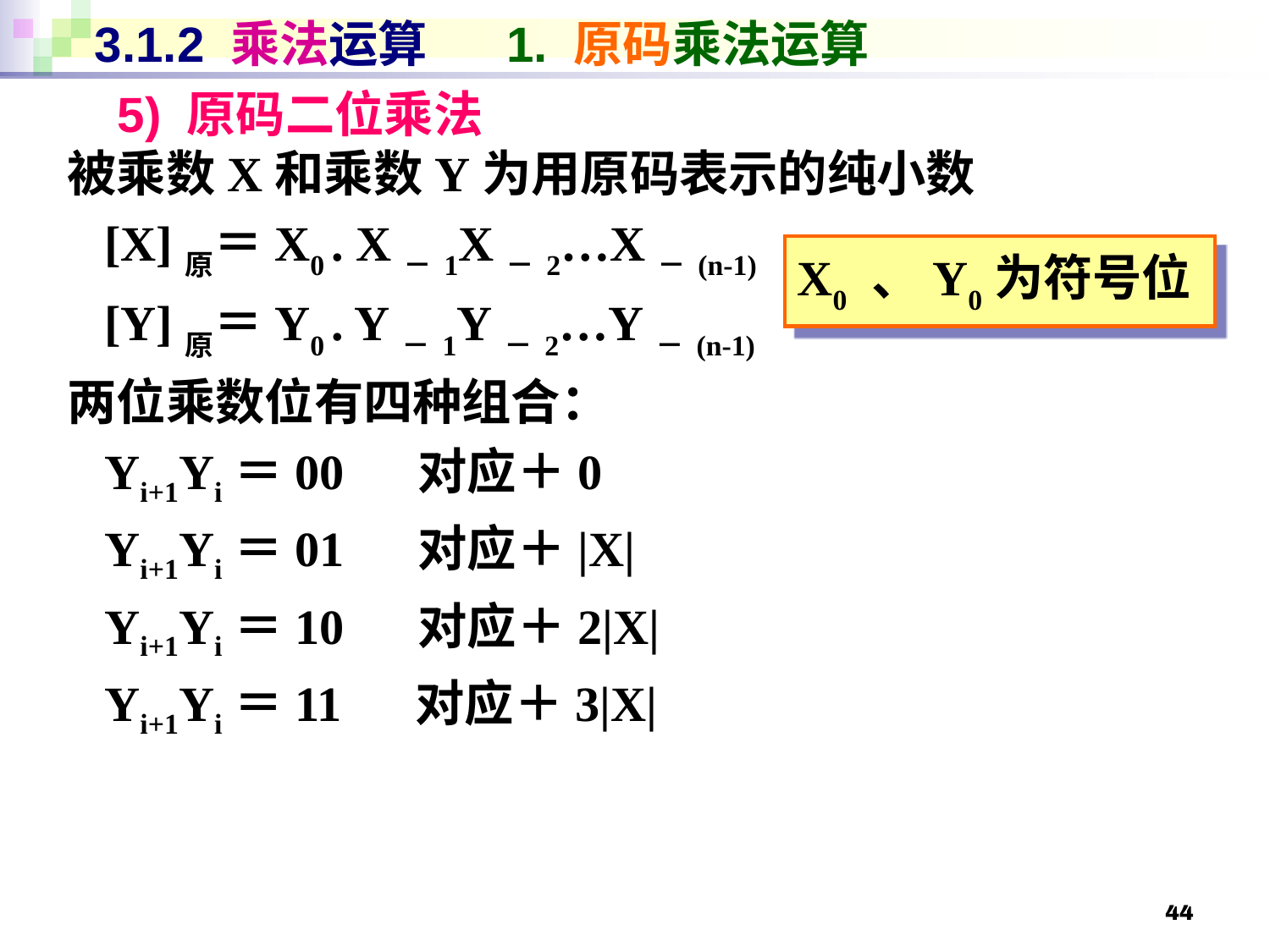

# 3.1.2 乘法运算      1. 原码乘法运算
5) 原码二位乘法
被乘数X和乘数Y为用原码表示的纯小数
   [X]原＝X0 . X－1X－2…X－(n-1)
   [Y]原＝Y0 . Y－1Y－2…Y－(n-1)
两位乘数位有四种组合：
   Yi+1Yi＝00     对应＋0
   Yi+1Yi＝01     对应＋|X|
   Yi+1Yi＝10     对应＋2|X|
   Yi+1Yi＝11     对应＋3|X|

X0 、Y0为符号位
44